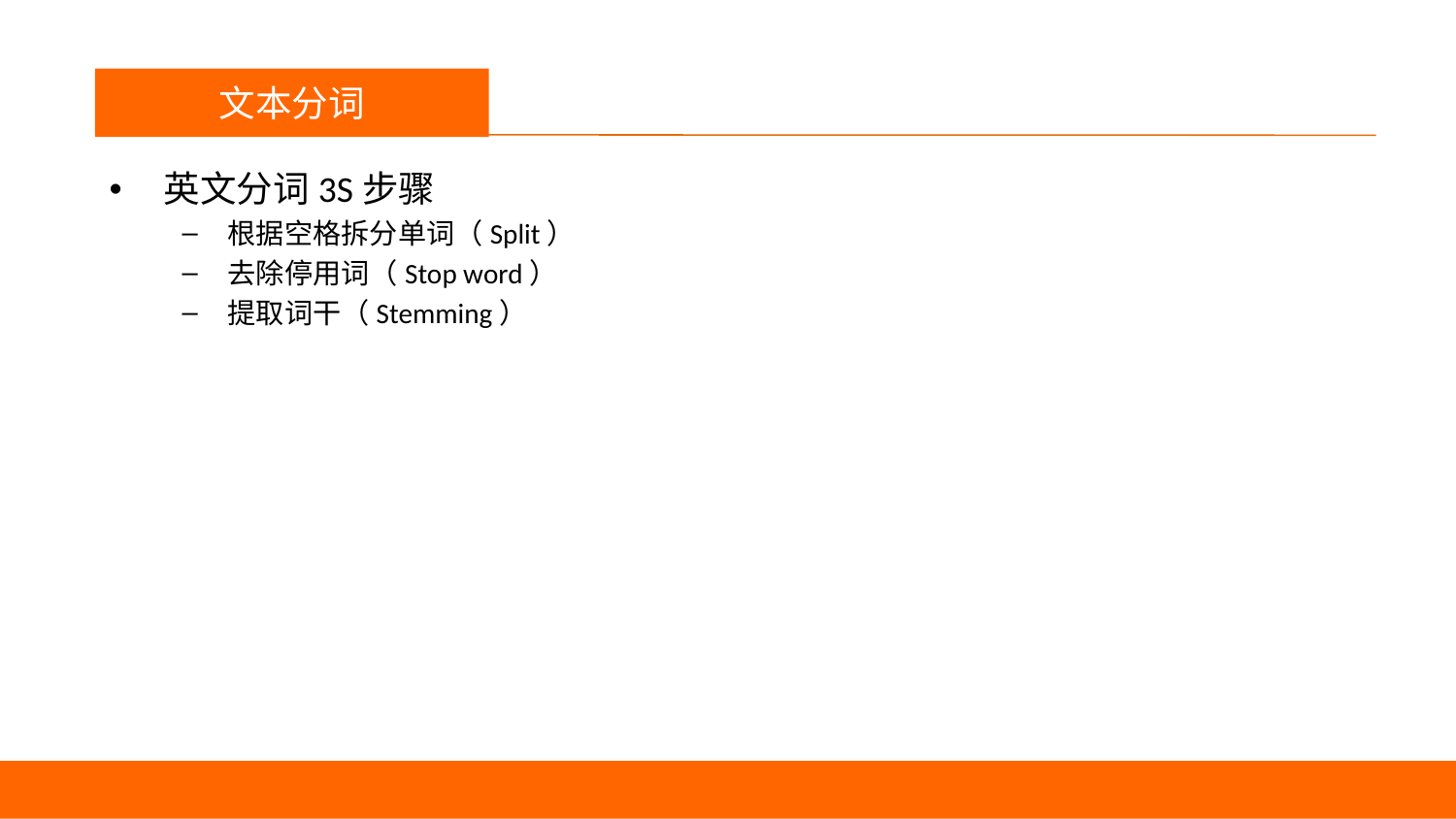

议程
文本分词

英文分词3S步骤
根据空格拆分单词（Split）
去除停用词（Stop word）
提取词干（Stemming）